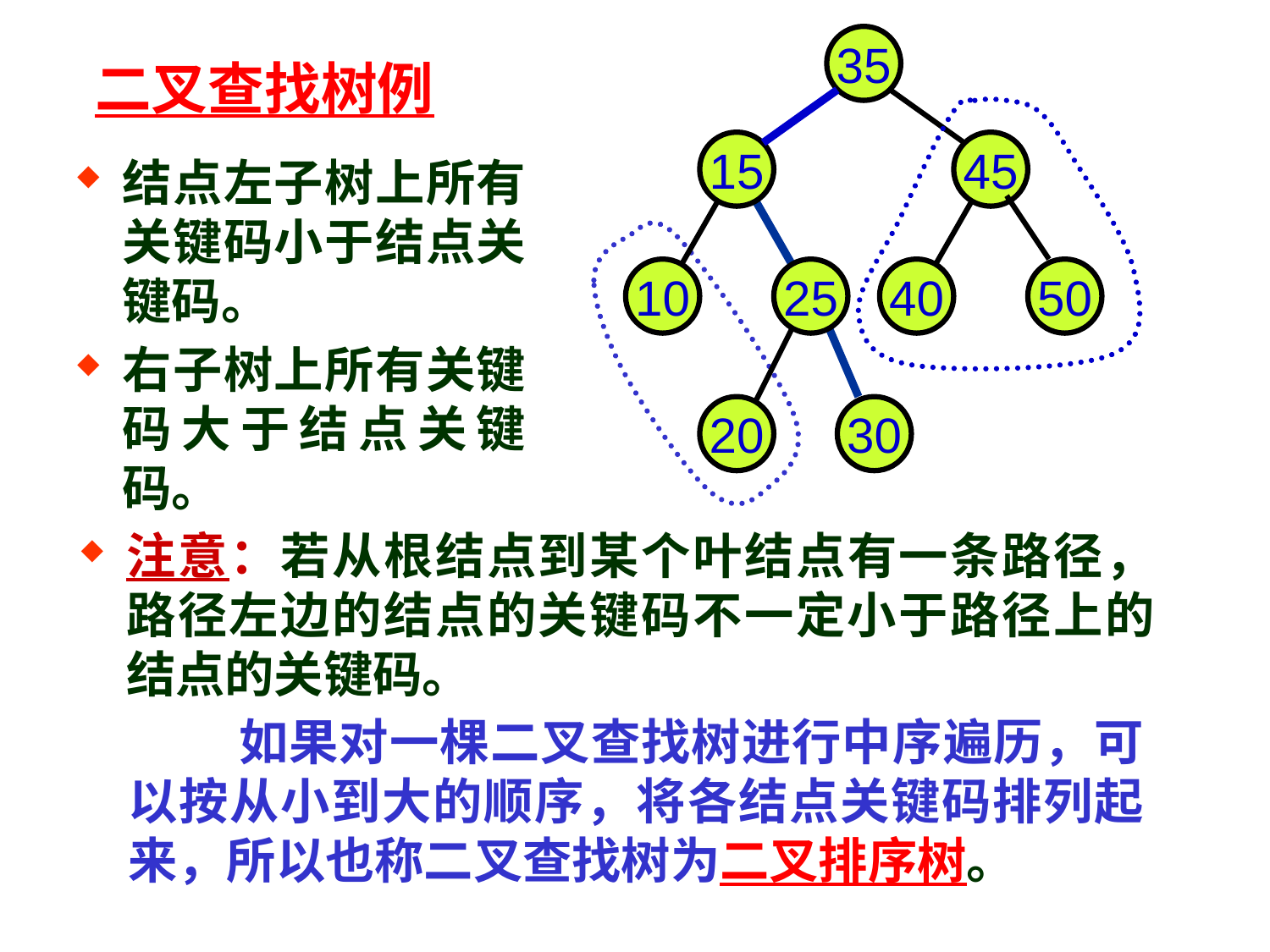

35
# 二叉查找树例

15
45
结点左子树上所有关键码小于结点关键码。
右子树上所有关键码大于结点关键码。

10
25
40
50

20
30
注意：若从根结点到某个叶结点有一条路径，路径左边的结点的关键码不一定小于路径上的结点的关键码。
        如果对一棵二叉查找树进行中序遍历，可以按从小到大的顺序，将各结点关键码排列起来，所以也称二叉查找树为二叉排序树。
46